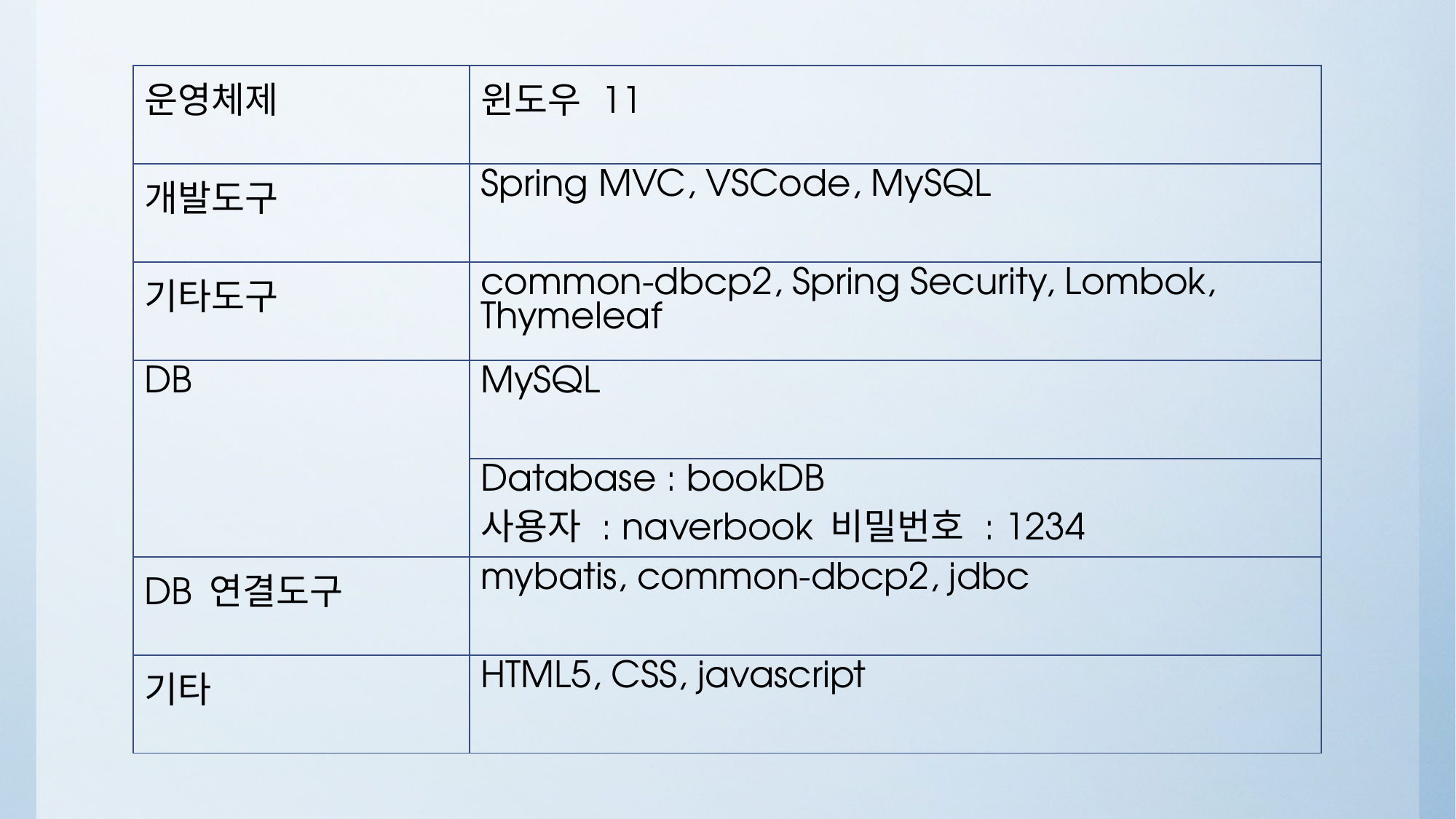

| 운영체제 | 윈도우 11 |
| --- | --- |
| 개발도구 | Spring MVC, VSCode, MySQL |
| 기타도구 | common-dbcp2, Spring Security, Lombok, Thymeleaf |
| DB | MySQL |
|  | Database : bookDB 사용자 : naverbook 비밀번호 : 1234 |
| DB 연결도구 | mybatis, common-dbcp2, jdbc |
| 기타 | HTML5, CSS, javascript |